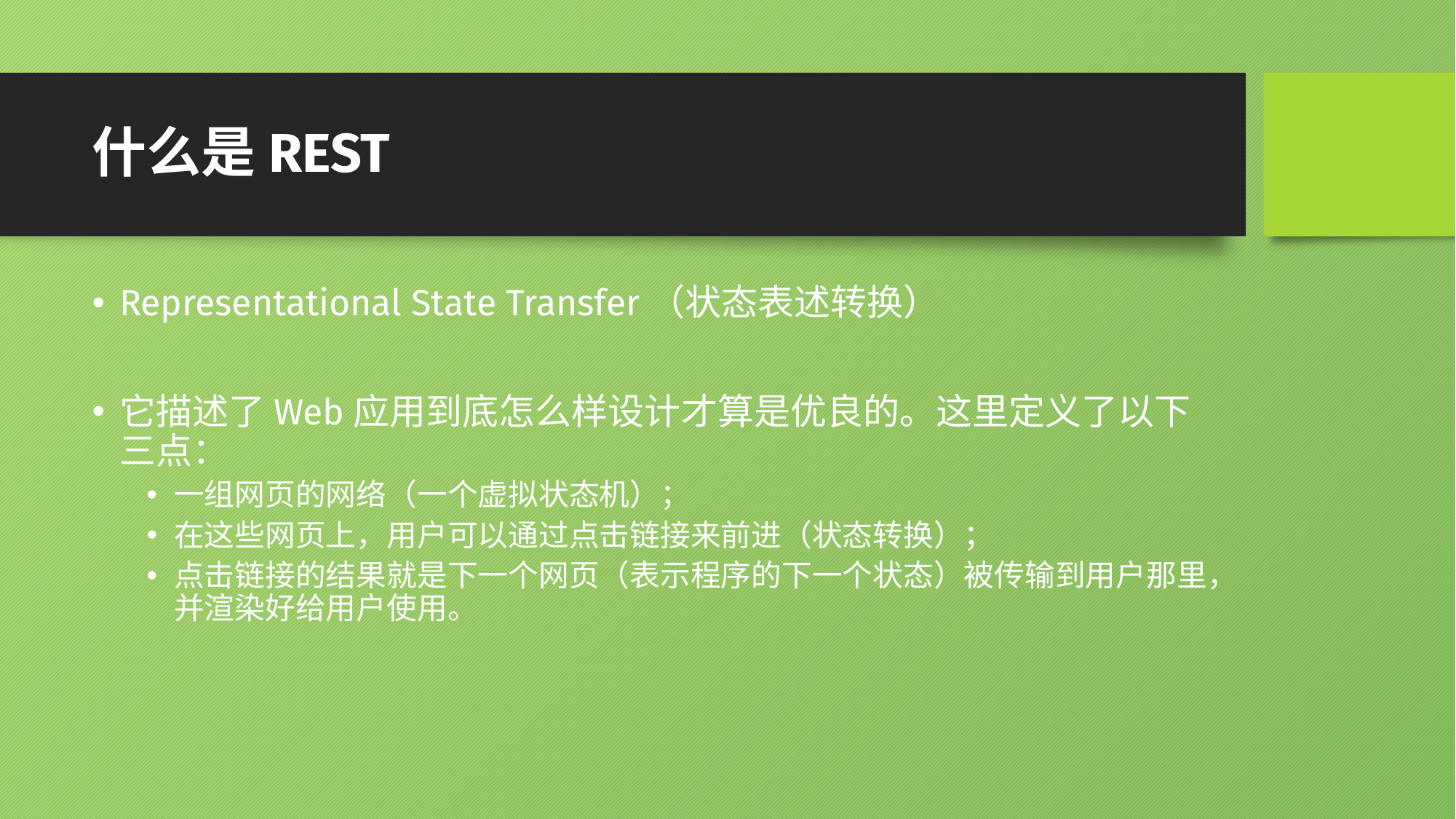

# 什么是REST
Representational State Transfer（状态表述转换）

它描述了Web应用到底怎么样设计才算是优良的。这里定义了以下三点：
一组网页的网络（一个虚拟状态机）；
在这些网页上，用户可以通过点击链接来前进（状态转换）；
点击链接的结果就是下一个网页（表示程序的下一个状态）被传输到用户那里，并渲染好给用户使用。